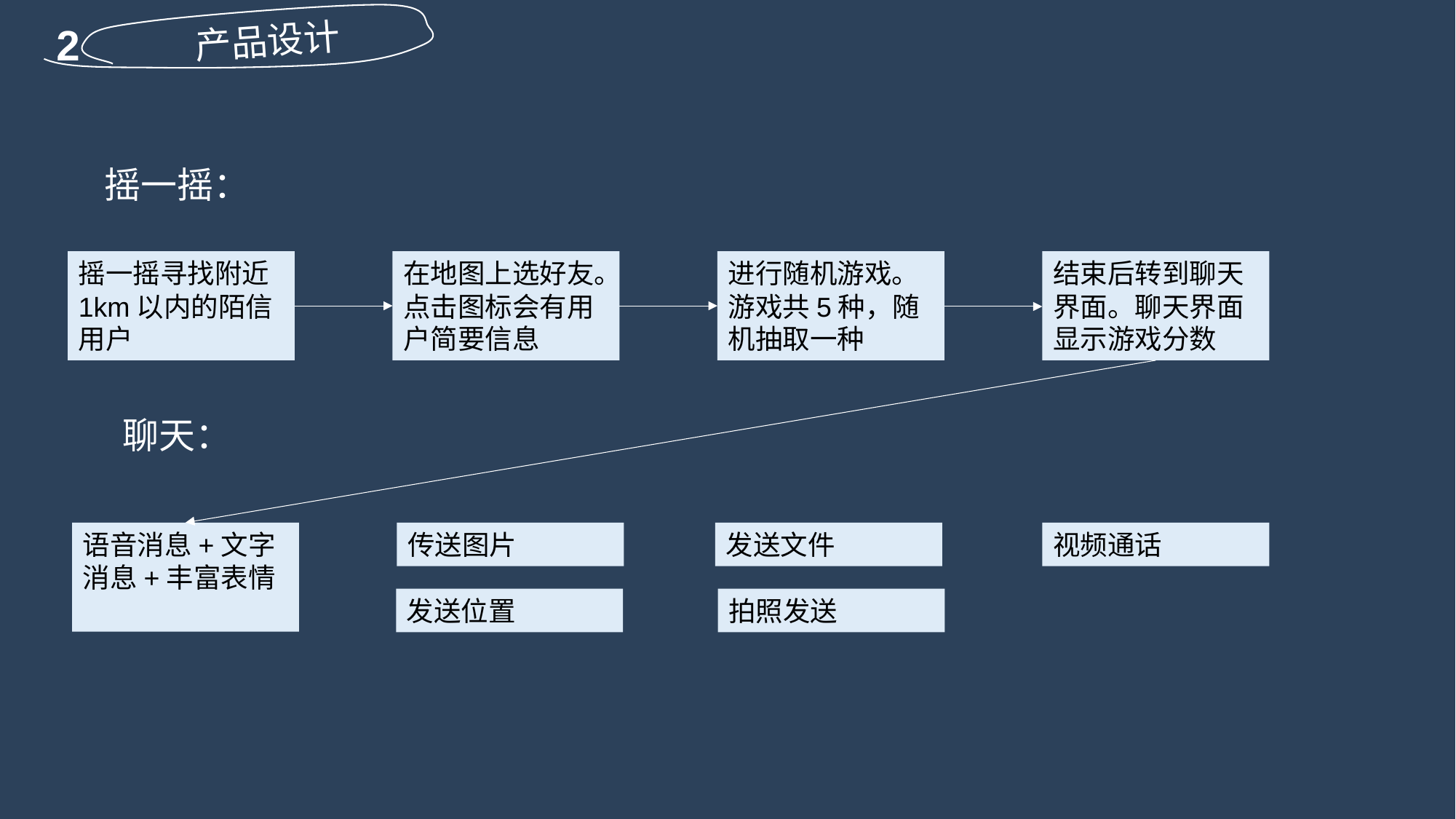

产品设计
2
摇一摇：
摇一摇寻找附近1km以内的陌信用户
在地图上选好友。点击图标会有用户简要信息
进行随机游戏。游戏共5种，随机抽取一种
结束后转到聊天界面。聊天界面显示游戏分数
聊天：
语音消息+文字消息+丰富表情

传送图片
发送文件
视频通话
发送位置
拍照发送